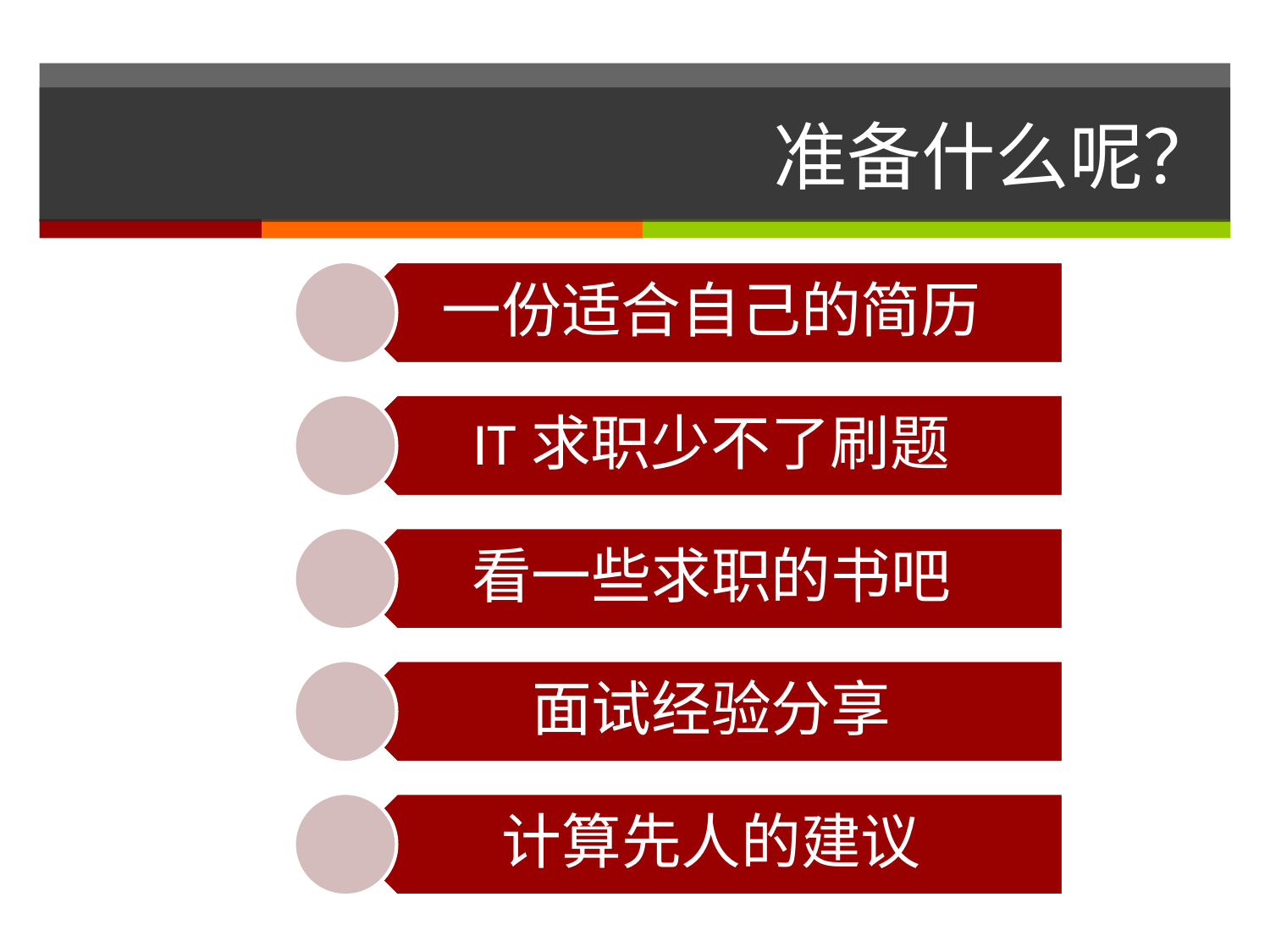

# 准备什么呢？
一份适合自己的简历
IT求职少不了刷题
看一些求职的书吧
面试经验分享
计算先人的建议